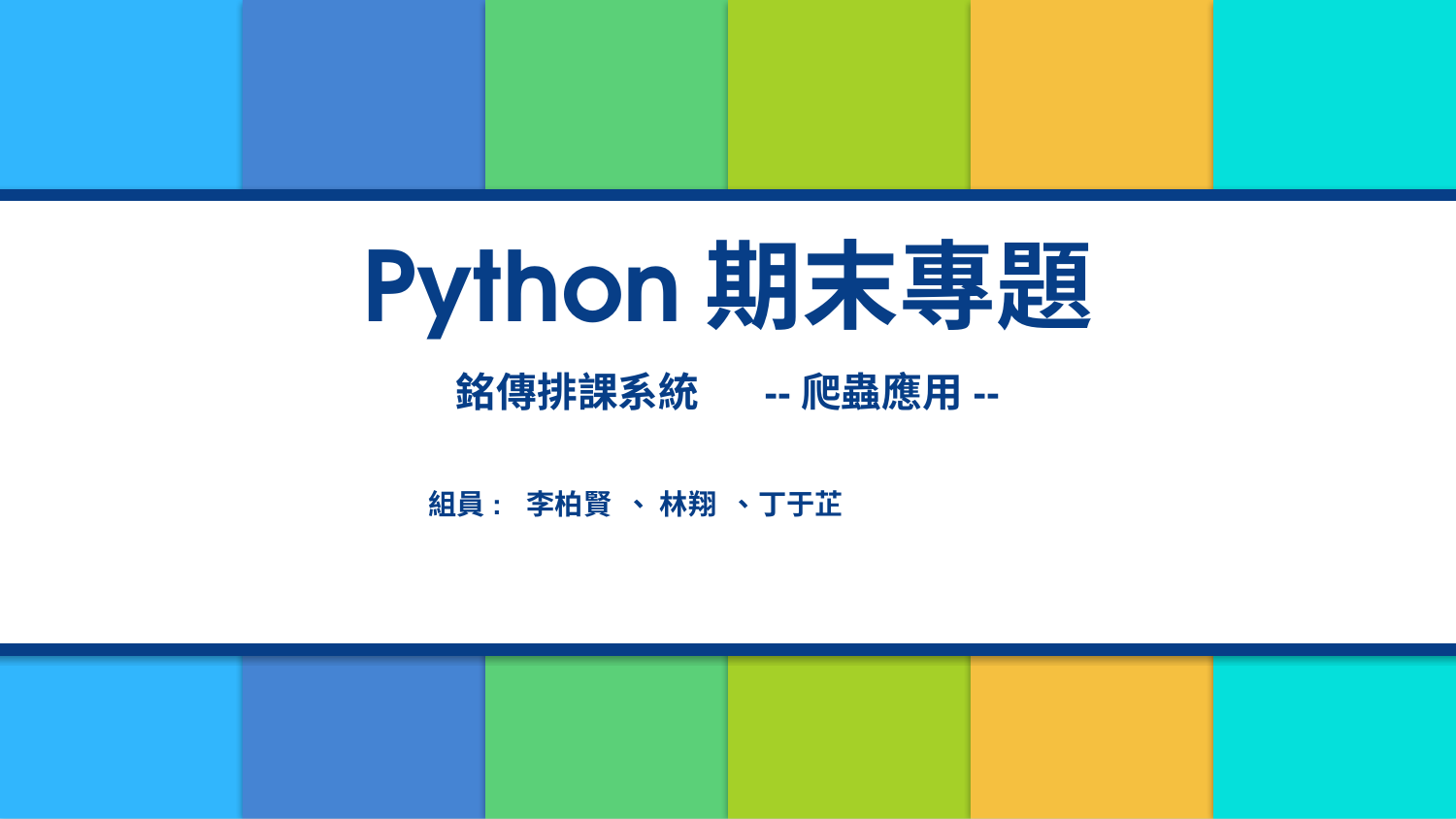

Python期末專題
銘傳排課系統      --爬蟲應用--
組員:
李柏賢  、 林翔  、丁于芷